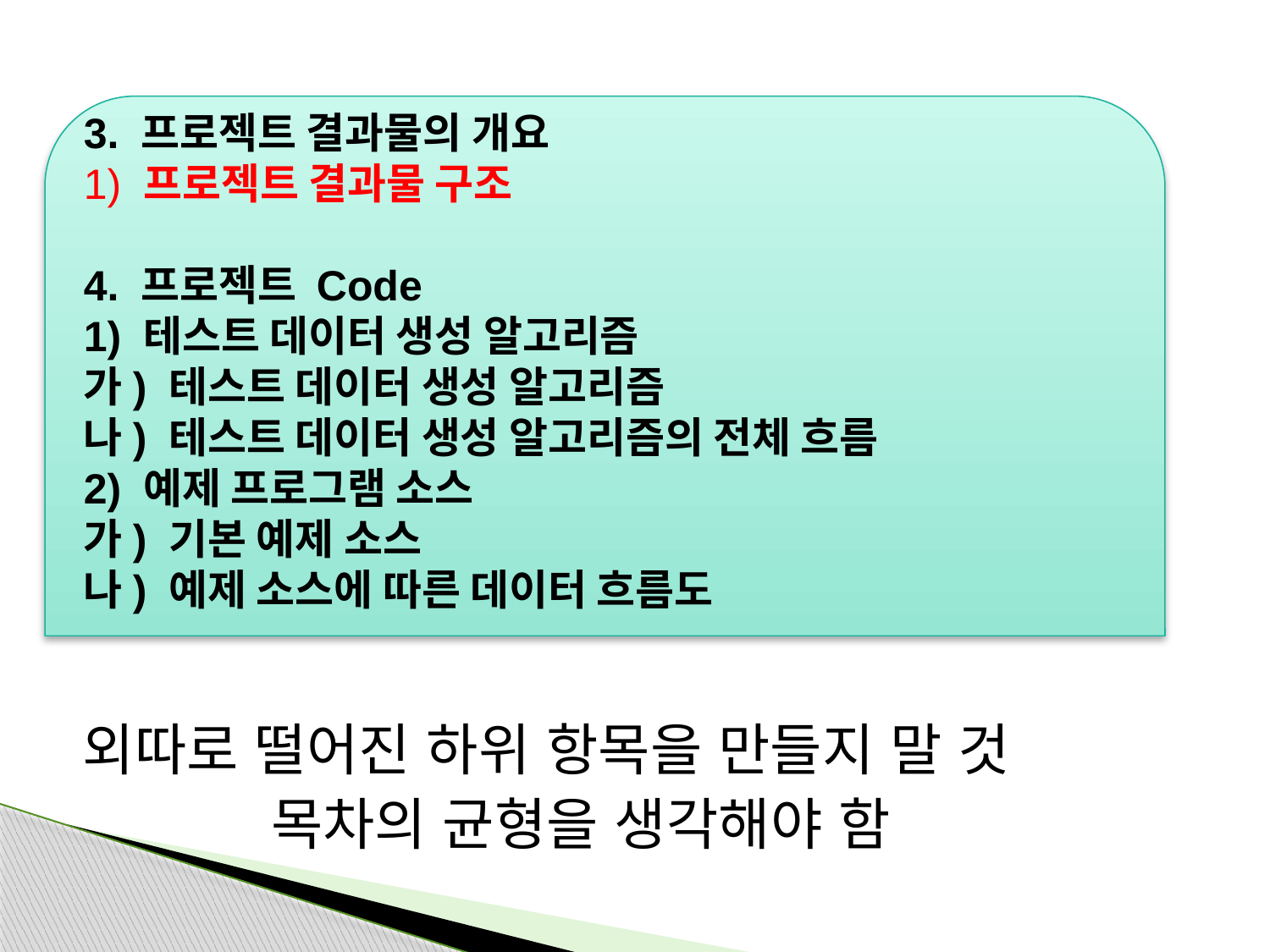

#

외따로 떨어진 하위 항목을 만들지 말 것
           목차의 균형을 생각해야 함
3. 프로젝트 결과물의 개요
1) 프로젝트 결과물 구조

4. 프로젝트 Code
1) 테스트 데이터 생성 알고리즘
가) 테스트 데이터 생성 알고리즘
나) 테스트 데이터 생성 알고리즘의 전체 흐름
2) 예제 프로그램 소스
가) 기본 예제 소스
나) 예제 소스에 따른 데이터 흐름도